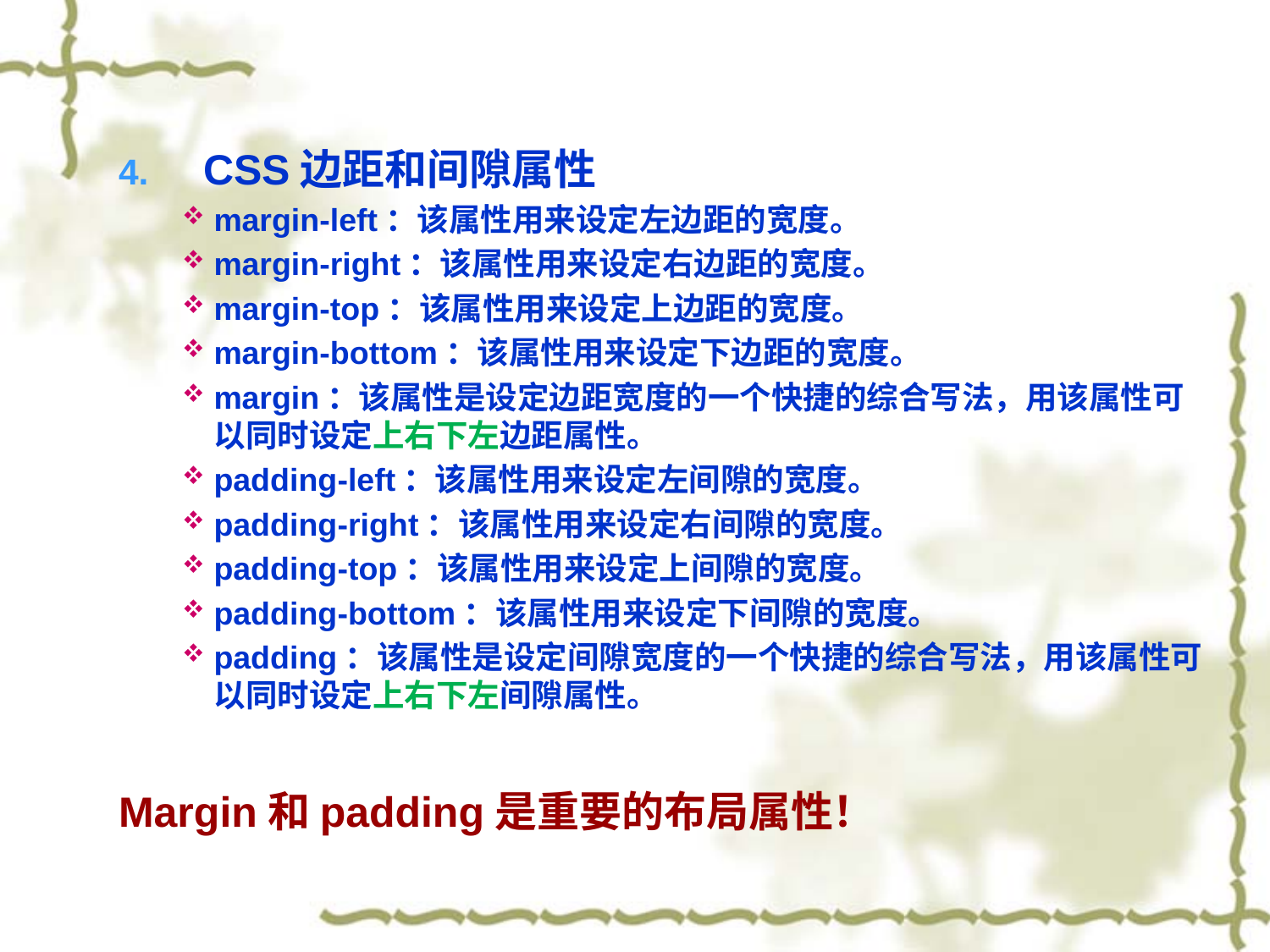

CSS边距和间隙属性
margin-left：该属性用来设定左边距的宽度。
margin-right：该属性用来设定右边距的宽度。
margin-top：该属性用来设定上边距的宽度。
margin-bottom：该属性用来设定下边距的宽度。
margin：该属性是设定边距宽度的一个快捷的综合写法，用该属性可以同时设定上右下左边距属性。
padding-left：该属性用来设定左间隙的宽度。
padding-right：该属性用来设定右间隙的宽度。
padding-top：该属性用来设定上间隙的宽度。
padding-bottom：该属性用来设定下间隙的宽度。
padding：该属性是设定间隙宽度的一个快捷的综合写法，用该属性可以同时设定上右下左间隙属性。

Margin和padding是重要的布局属性！